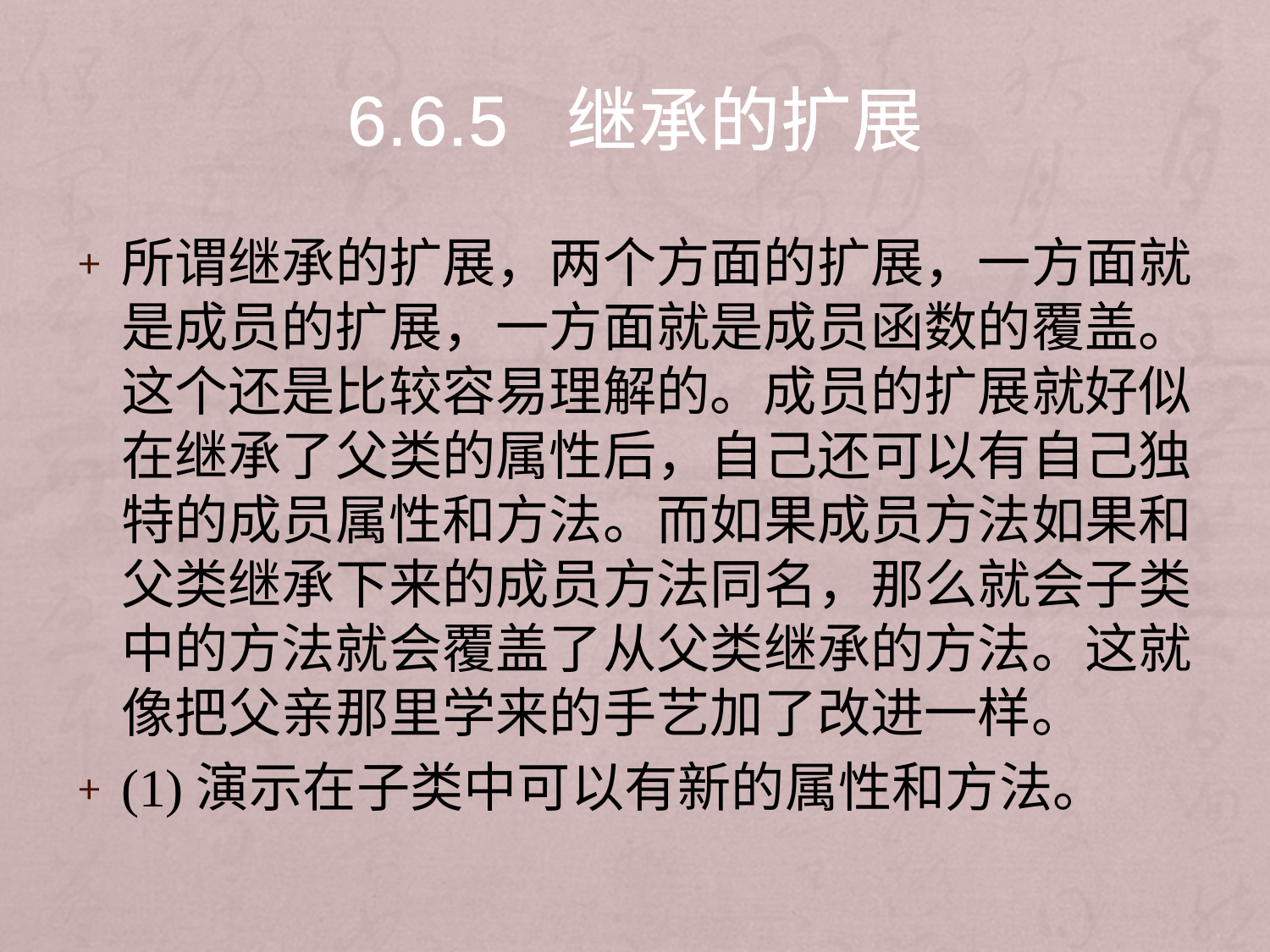

# 6.6.5  继承的扩展
所谓继承的扩展，两个方面的扩展，一方面就是成员的扩展，一方面就是成员函数的覆盖。这个还是比较容易理解的。成员的扩展就好似在继承了父类的属性后，自己还可以有自己独特的成员属性和方法。而如果成员方法如果和父类继承下来的成员方法同名，那么就会子类中的方法就会覆盖了从父类继承的方法。这就像把父亲那里学来的手艺加了改进一样。
(1)演示在子类中可以有新的属性和方法。